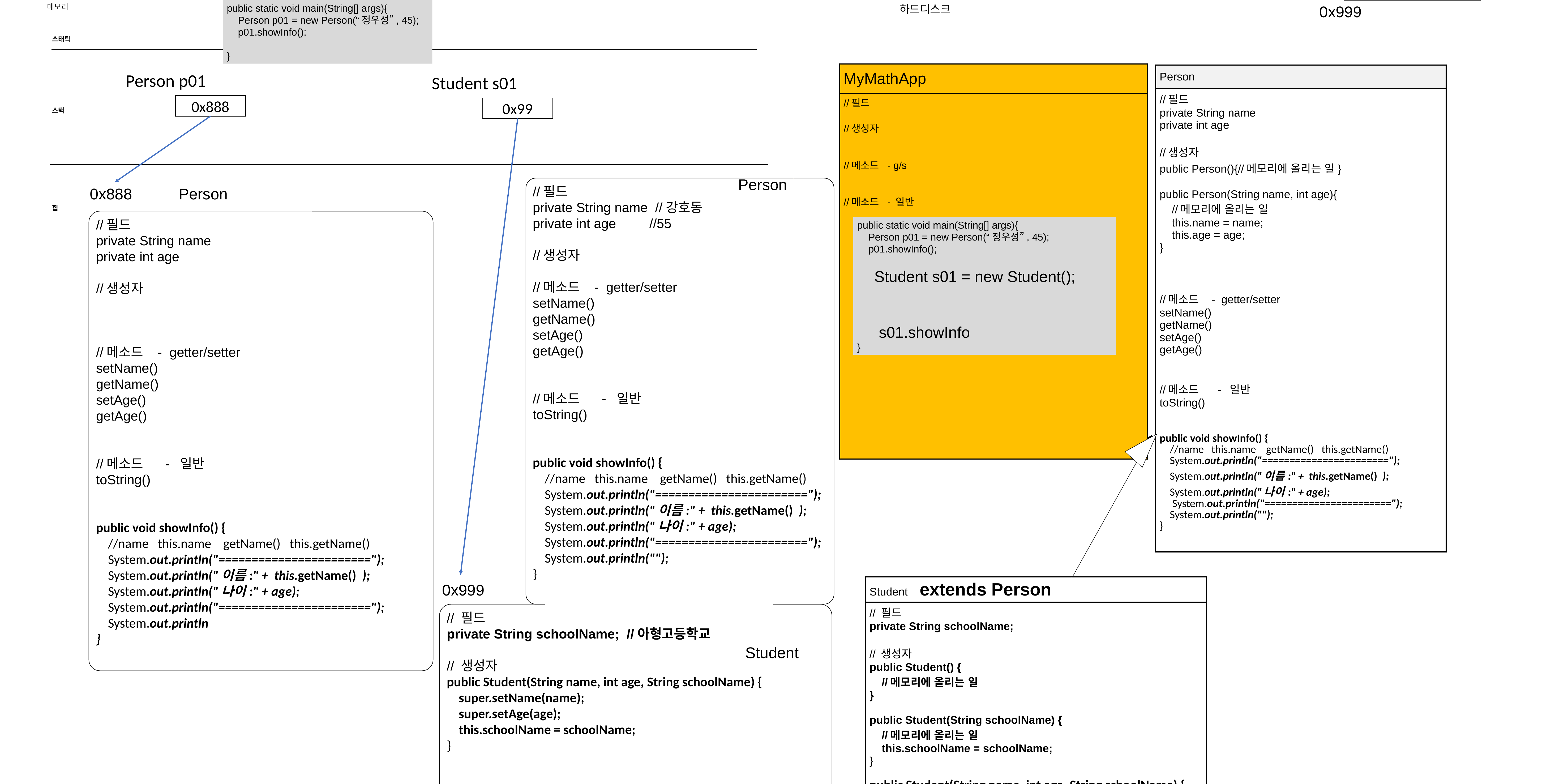

메모리
public static void main(String[] args){
    Person p01 = new Person(“정우성”, 45);
    p01.showInfo();

}
하드디스크
0x999
| 클래스 |
| --- |
| //필드 //생성자 this() //메소드 - getter/setter - 일반 |
| Person |
| --- |
| String name int age |
|  |
정우성 45
이정재 46
스태틱
| MyMathApp |
| --- |
| //필드 //생성자 //메소드 - g/s //메소드 - 일반 |
| Person |
| --- |
| //필드 private String name private int age //생성자 public Person(){//메모리에 올리는 일} public Person(String name, int age){ //메모리에 올리는 일 this.name = name; this.age = age; } //메소드 - getter/setter setName() getName() setAge() getAge() //메소드 - 일반 toString() public void showInfo() { //name this.name getName() this.getName() System.out.println("======================="); System.out.println("이름:" + this.getName() ); System.out.println("나이:" + age); System.out.println("======================="); System.out.println(""); } |
Person p01
Student s01
0x888
0x99
스택
Person
//필드
private String name  //강호동
private int age         //55

//생성자

//메소드   -  getter/setter
setName()
getName()
setAge()
getAge()

//메소드     -  일반
toString()

public void showInfo() {
    //name   this.name    getName()   this.getName()
    System.out.println("=======================");
    System.out.println("이름:" +  this.getName()  );
    System.out.println("나이:" + age);
    System.out.println("=======================");
    System.out.println("");
}
0x888
Person
힙
//필드
private String name
private int age

//생성자

//메소드   -  getter/setter
setName()
getName()
setAge()
getAge()

//메소드     -  일반
toString()

public void showInfo() {
    //name   this.name    getName()   this.getName()
    System.out.println("=======================");
    System.out.println("이름:" +  this.getName()  );
    System.out.println("나이:" + age);
    System.out.println("=======================");
    System.out.println
}
public static void main(String[] args){
    Person p01 = new Person(“정우성”, 45);
    p01.showInfo();

    Student s01 = new Student();

     s01.showInfo
}

| Student extends Person |
| --- |
| // 필드 private String schoolName; // 생성자 public Student() { //메모리에 올리는 일 } public Student(String schoolName) { //메모리에 올리는 일 this.schoolName = schoolName; } public Student(String name, int age, String schoolName) { super.setName(name); super.setAge(age); this.schoolName = schoolName; } // 메소드 - getter/setter public String getSchoolName() { return schoolName; } public void setSchoolName(String schoolName) { this.schoolName = schoolName; } // 메소드 - 일반 @Override public String toString() { return "Student [schoolName=" + schoolName + "]"; } |
0x999

// 필드
private String schoolName;  //아형고등학교

// 생성자
public Student(String name, int age, String schoolName) {
    super.setName(name);
    super.setAge(age);
    this.schoolName = schoolName;
}

// 메소드 - getter/setter
public String getSchoolName() {
    return schoolName;
}

public void setSchoolName(String schoolName) {
    this.schoolName = schoolName;
}

// 메소드 - 일반
@Override
public String toString() {
    return "Student [schoolName=" + schoolName + "]";
}
Student